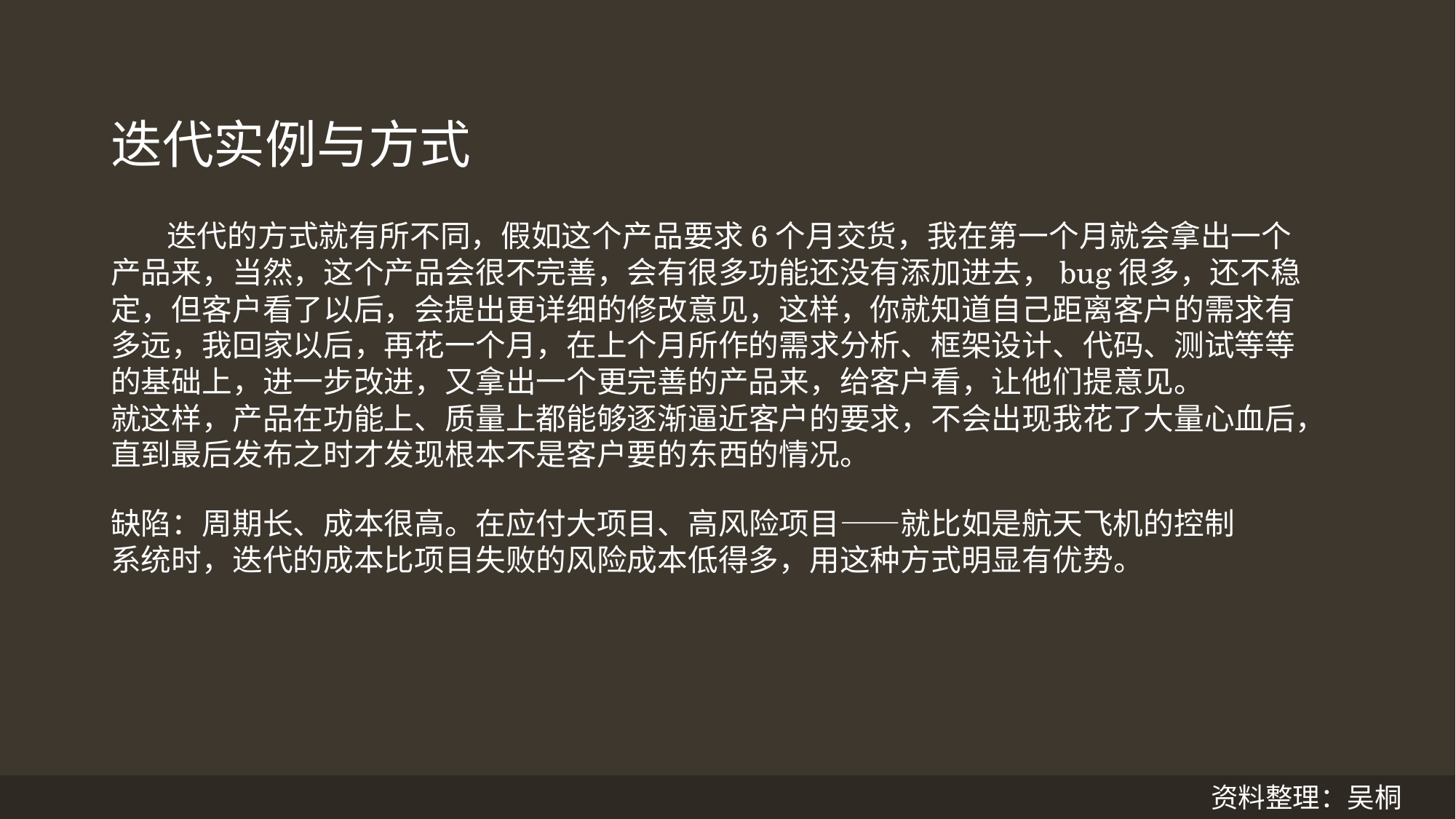

# 迭代实例与方式
        迭代的方式就有所不同，假如这个产品要求6个月交货，我在第一个月就会拿出一个产品来，当然，这个产品会很不完善，会有很多功能还没有添加进去，bug很多，还不稳定，但客户看了以后，会提出更详细的修改意见，这样，你就知道自己距离客户的需求有多远，我回家以后，再花一个月，在上个月所作的需求分析、框架设计、代码、测试等等的基础上，进一步改进，又拿出一个更完善的产品来，给客户看，让他们提意见。
就这样，产品在功能上、质量上都能够逐渐逼近客户的要求，不会出现我花了大量心血后，直到最后发布之时才发现根本不是客户要的东西的情况。
缺陷：周期长、成本很高。在应付大项目、高风险项目——就比如是航天飞机的控制系统时，迭代的成本比项目失败的风险成本低得多，用这种方式明显有优势。
资料整理：吴桐